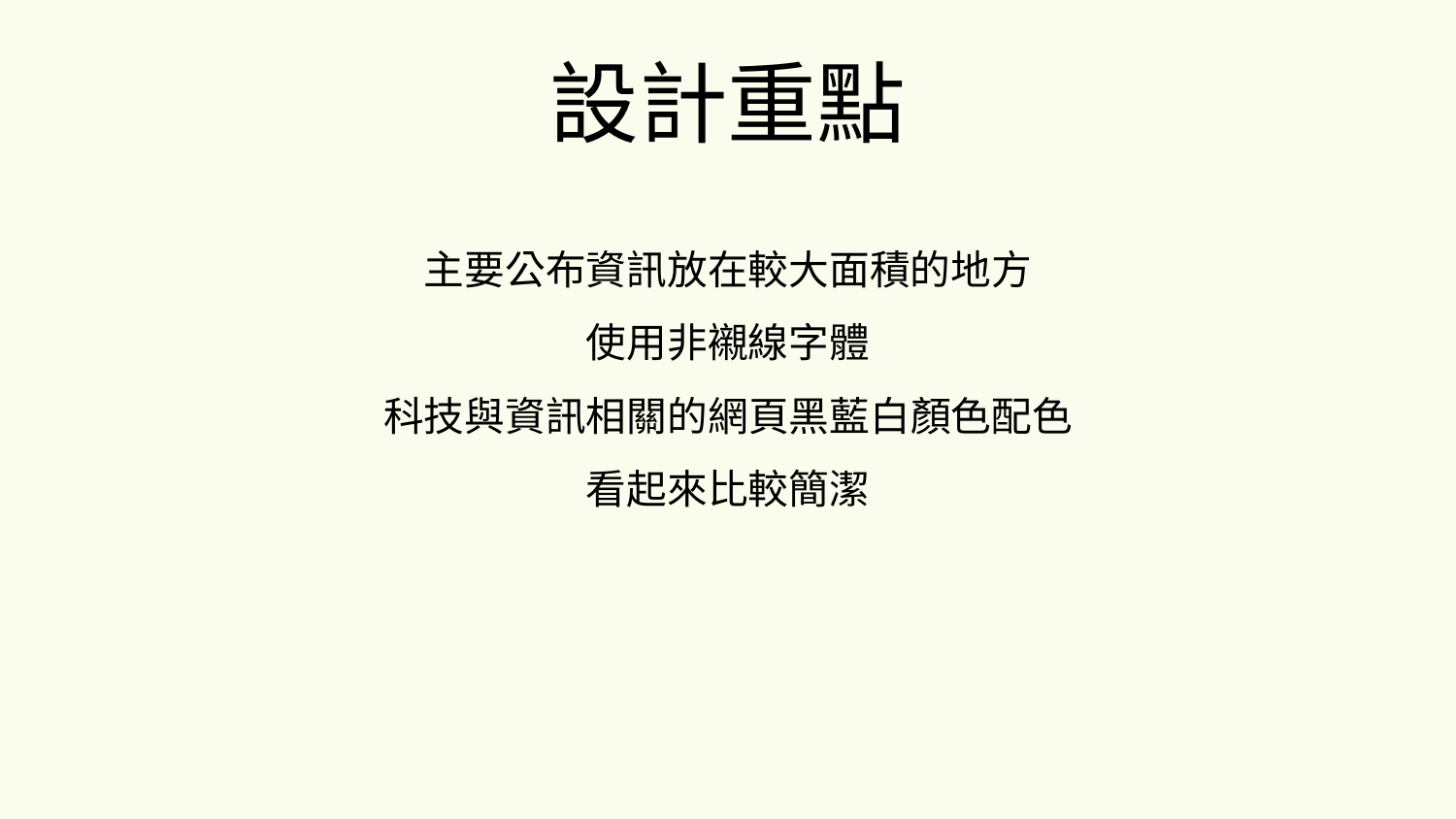

# 設計重點
主要公布資訊放在較大面積的地方
使用非襯線字體
科技與資訊相關的網頁黑藍白顏色配色
看起來比較簡潔